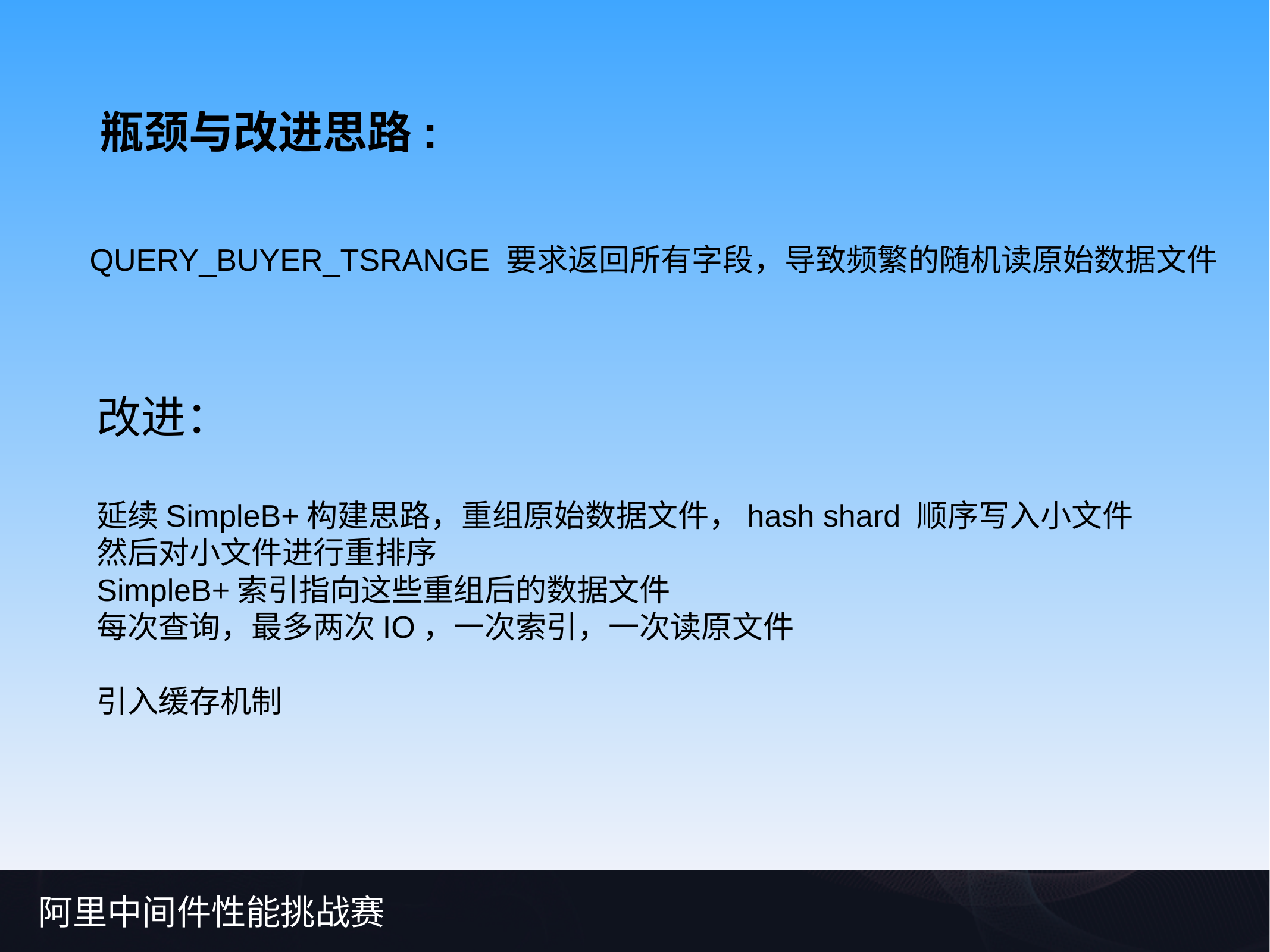

瓶颈与改进思路:
QUERY_BUYER_TSRANGE 要求返回所有字段，导致频繁的随机读原始数据文件
改进：

延续SimpleB+构建思路，重组原始数据文件，hash shard 顺序写入小文件
然后对小文件进行重排序
SimpleB+索引指向这些重组后的数据文件
每次查询，最多两次IO，一次索引，一次读原文件

引入缓存机制